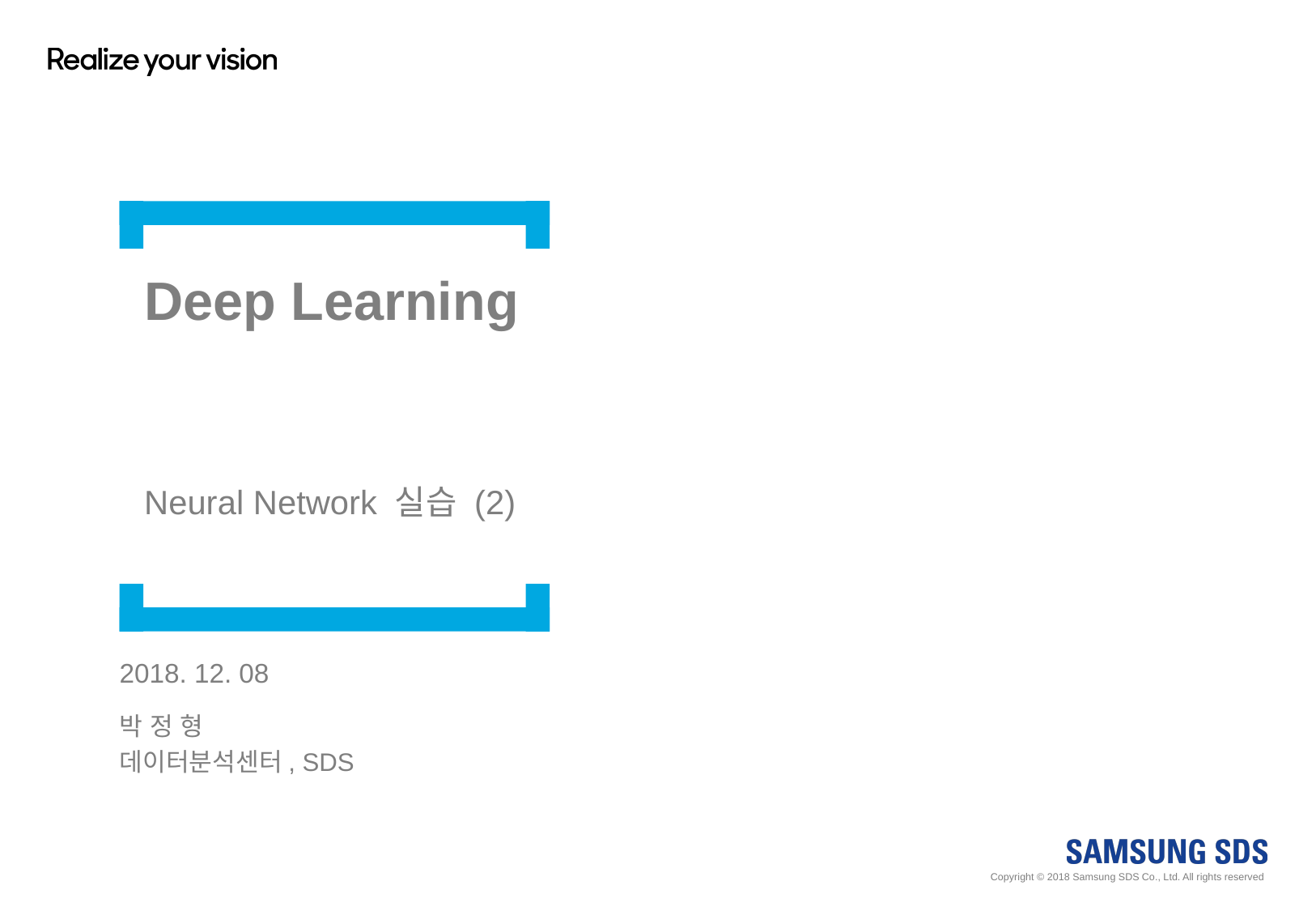

Deep Learning

Neural Network 실습 (2)
2018. 12. 08
박 정 형
데이터분석센터, SDS